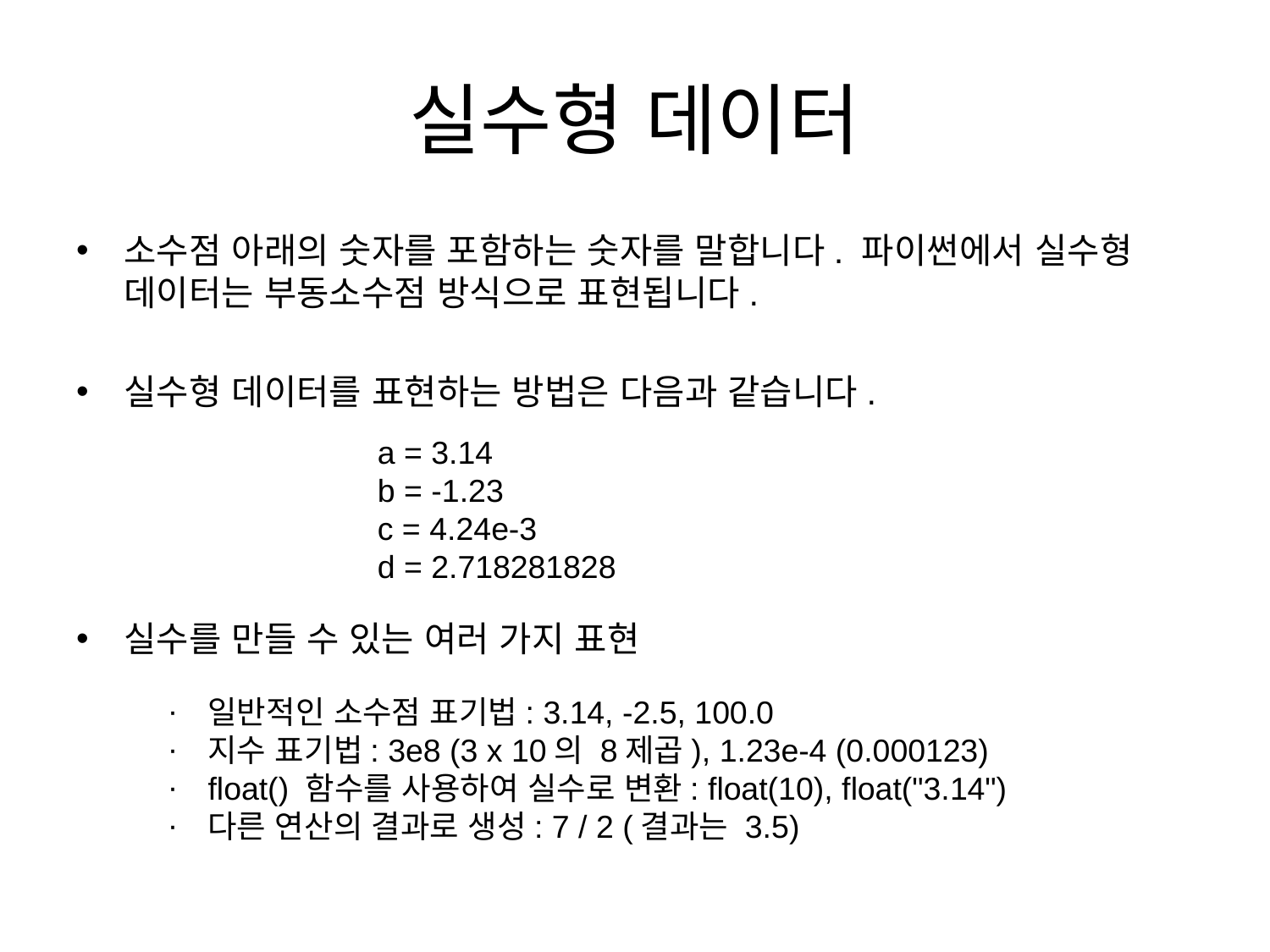

# 실수형 데이터
소수점 아래의 숫자를 포함하는 숫자를 말합니다. 파이썬에서 실수형 데이터는 부동소수점 방식으로 표현됩니다.

실수형 데이터를 표현하는 방법은 다음과 같습니다.

실수를 만들 수 있는 여러 가지 표현
a = 3.14
b = -1.23
c = 4.24e-3
d = 2.718281828
일반적인 소수점 표기법: 3.14, -2.5, 100.0
지수 표기법: 3e8 (3 x 10의 8제곱), 1.23e-4 (0.000123)
float() 함수를 사용하여 실수로 변환: float(10), float("3.14")
다른 연산의 결과로 생성: 7 / 2 (결과는 3.5)